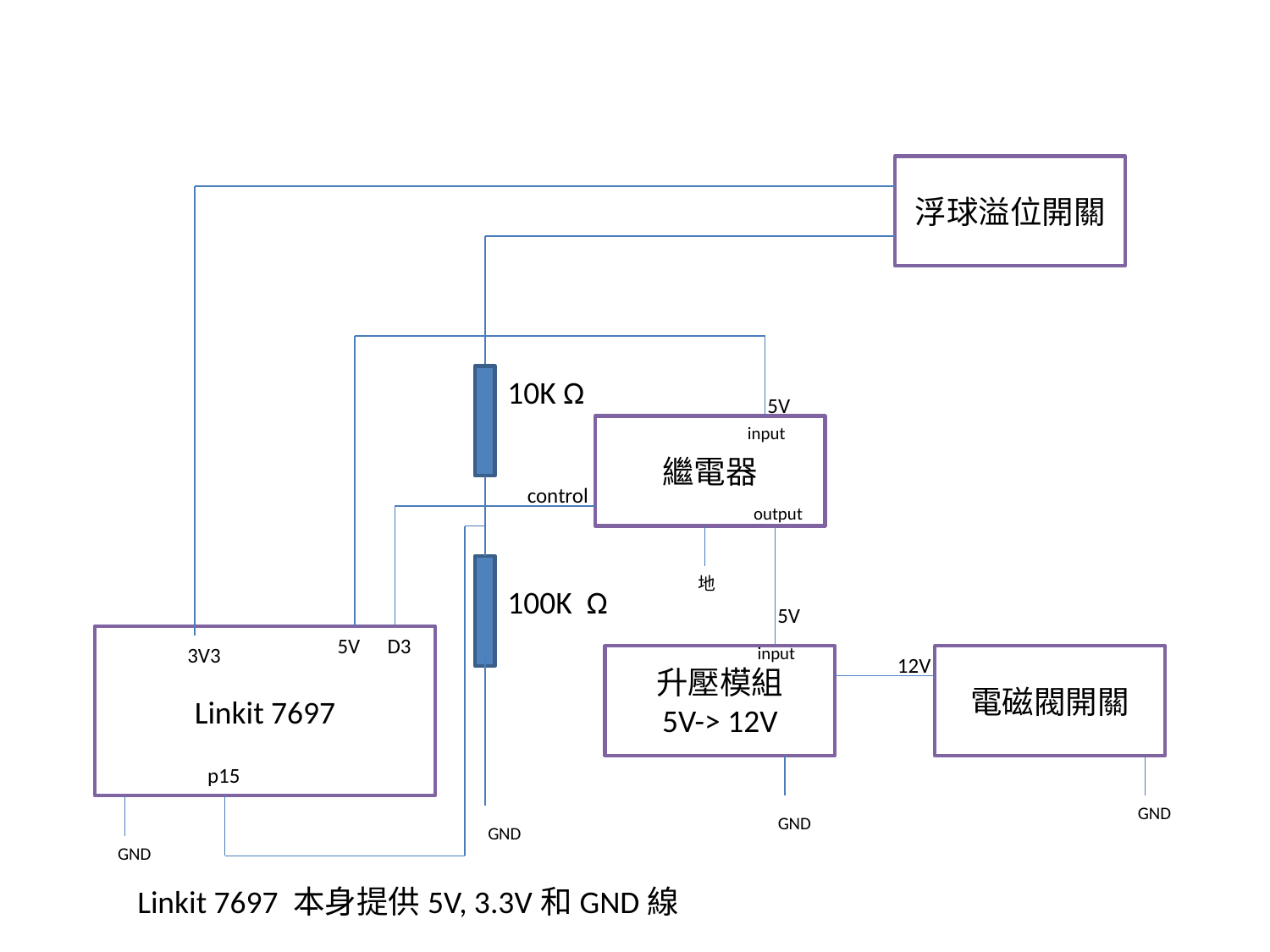

浮球溢位開關

10K Ω
5V
繼電器
input
control
    output

地
100K  Ω
5V
Linkit 7697
5V
D3
3V3
input
升壓模組
5V-> 12V
12V
電磁閥開關
p15
GND
GND
GND
GND
Linkit 7697 本身提供5V, 3.3V和GND線